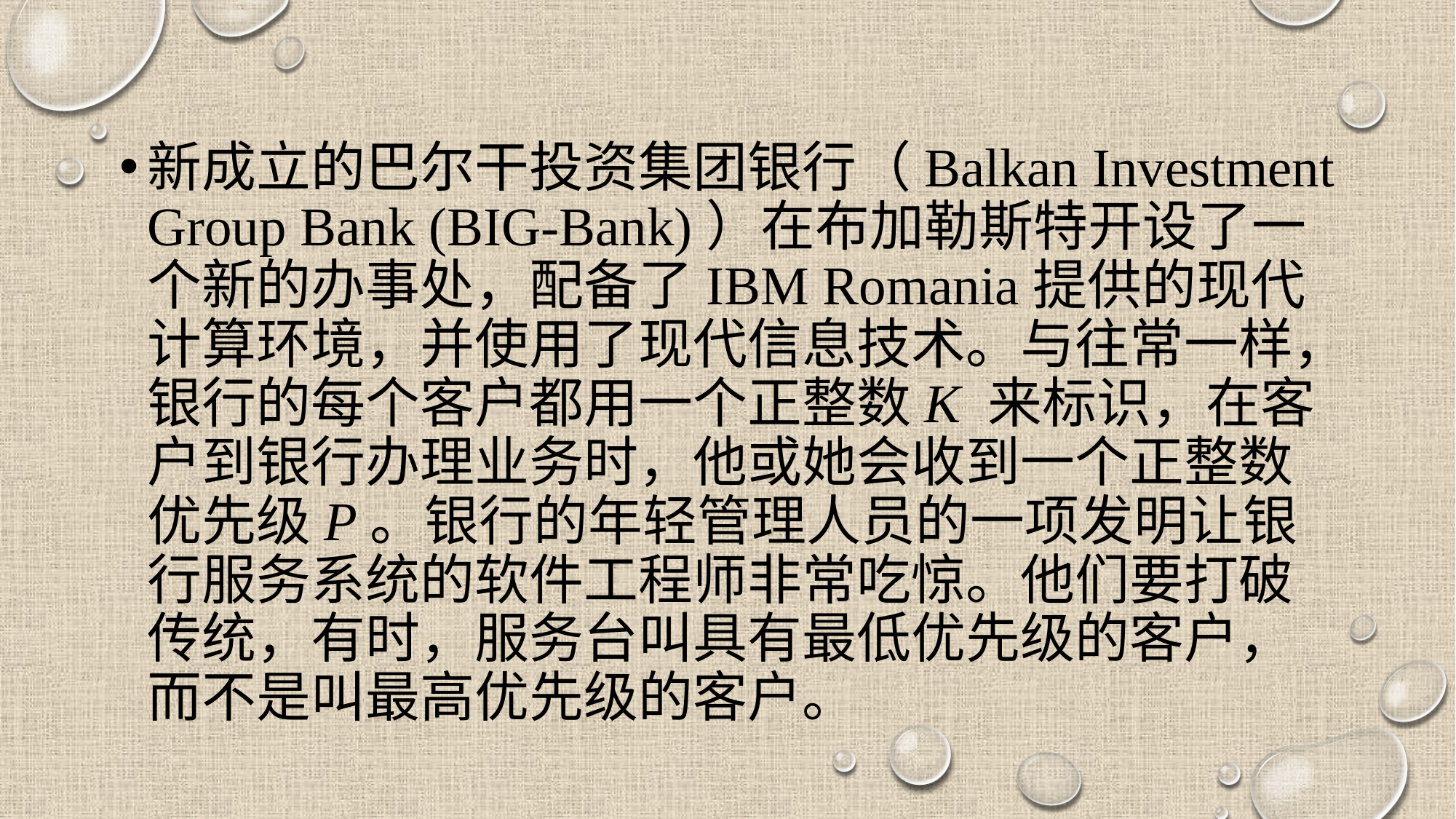

#
新成立的巴尔干投资集团银行（Balkan Investment Group Bank (BIG-Bank)）在布加勒斯特开设了一个新的办事处，配备了IBM Romania提供的现代计算环境，并使用了现代信息技术。与往常一样，银行的每个客户都用一个正整数K 来标识，在客户到银行办理业务时，他或她会收到一个正整数优先级P。银行的年轻管理人员的一项发明让银行服务系统的软件工程师非常吃惊。他们要打破传统，有时，服务台叫具有最低优先级的客户，而不是叫最高优先级的客户。